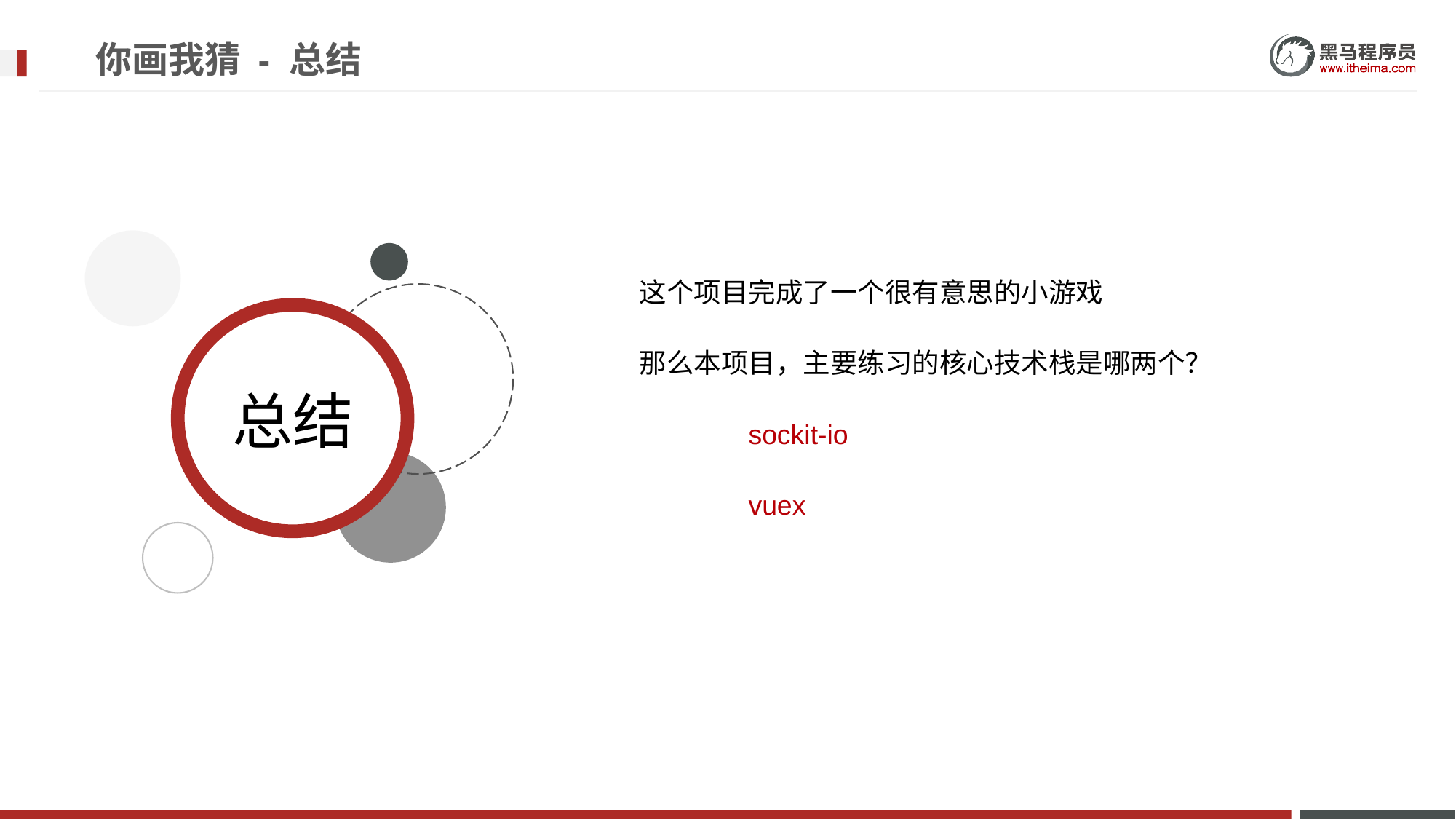

# 你画我猜 - 总结
这个项目完成了一个很有意思的小游戏
那么本项目，主要练习的核心技术栈是哪两个？
	sockit-io
	vuex